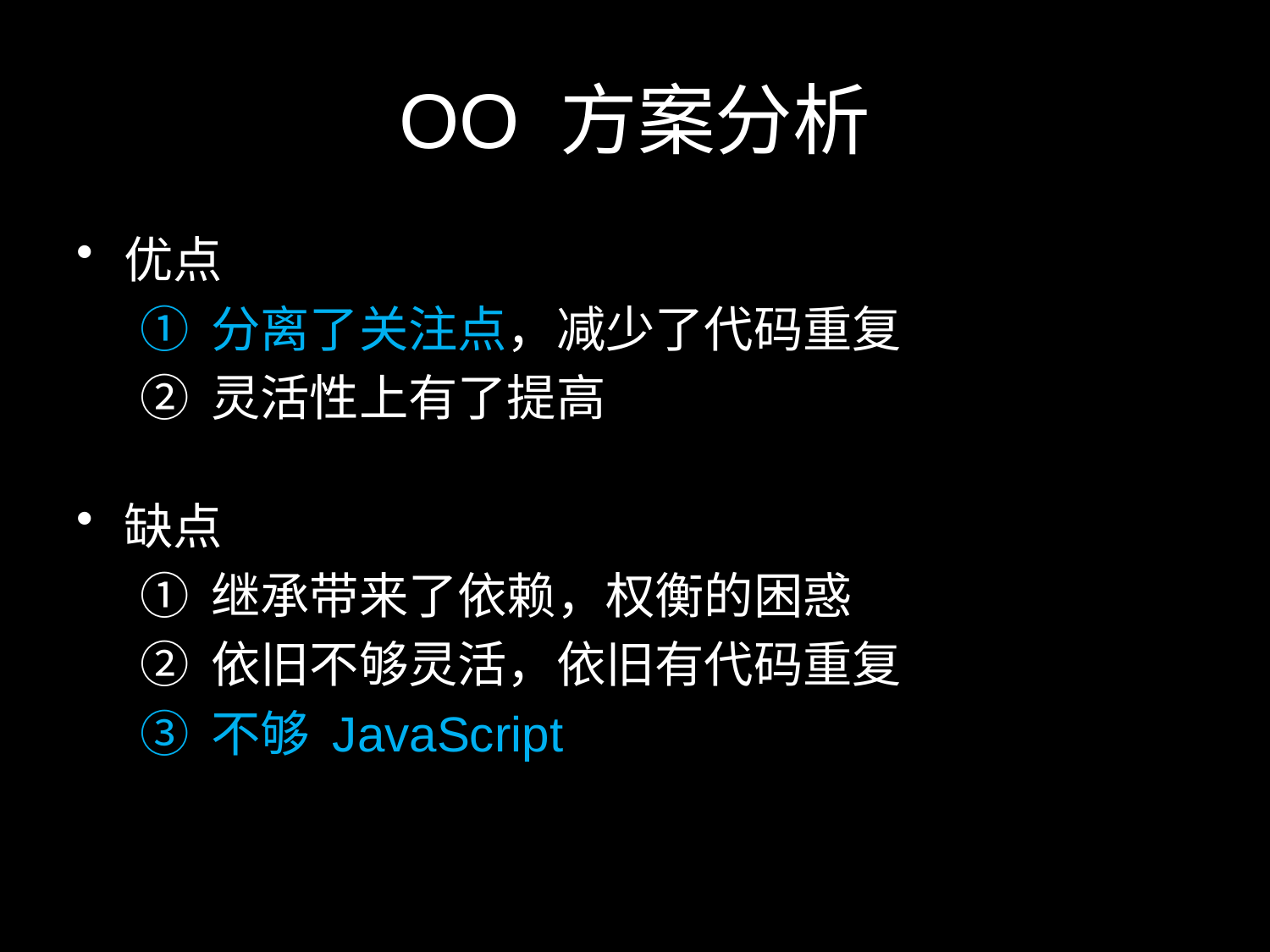

# OO 方案分析
优点
分离了关注点，减少了代码重复
灵活性上有了提高

缺点
继承带来了依赖，权衡的困惑
依旧不够灵活，依旧有代码重复
不够 JavaScript